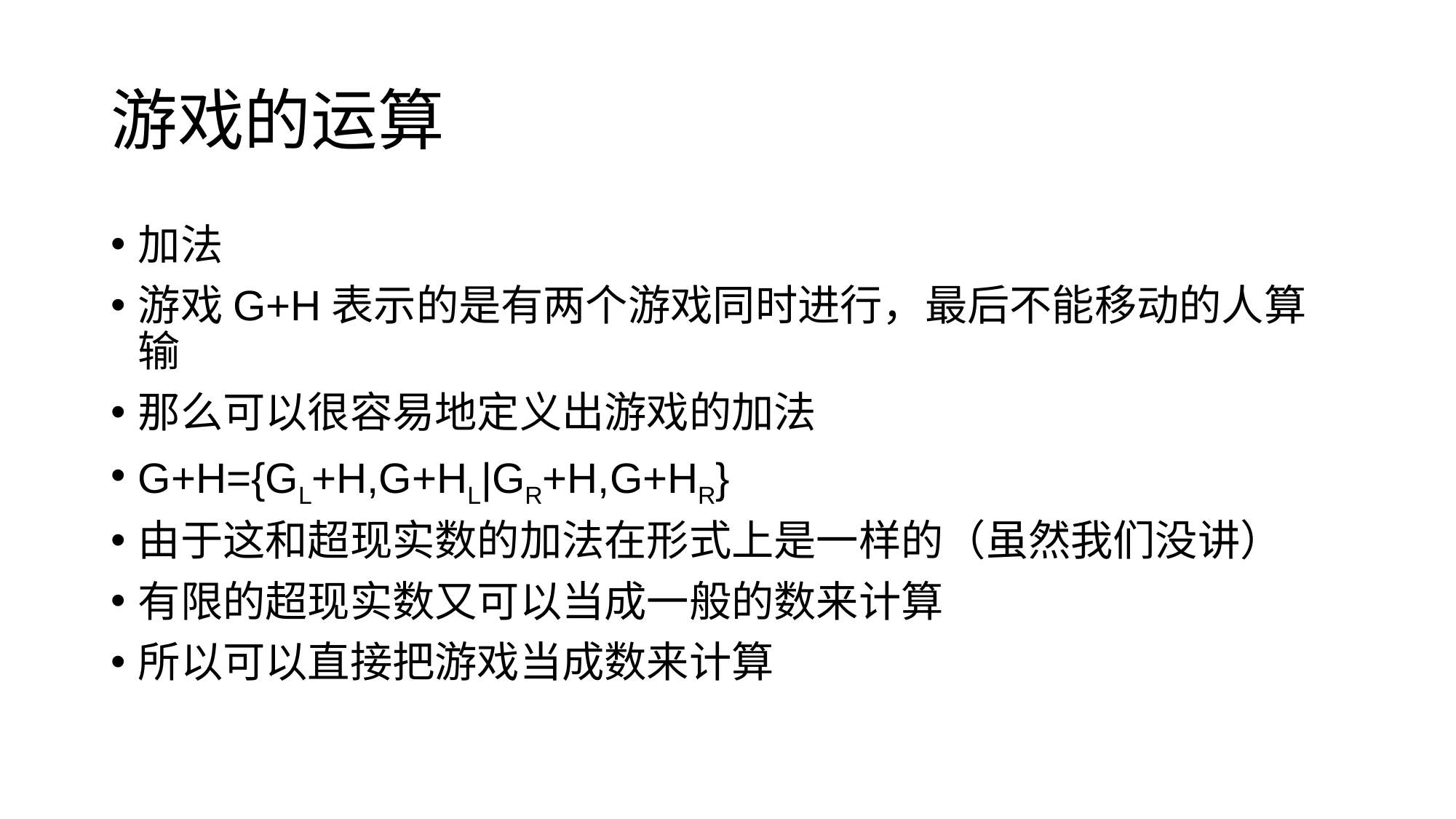

# 游戏的运算
加法
游戏G+H表示的是有两个游戏同时进行，最后不能移动的人算输
那么可以很容易地定义出游戏的加法
G+H={GL+H,G+HL|GR+H,G+HR}
由于这和超现实数的加法在形式上是一样的（虽然我们没讲）
有限的超现实数又可以当成一般的数来计算
所以可以直接把游戏当成数来计算